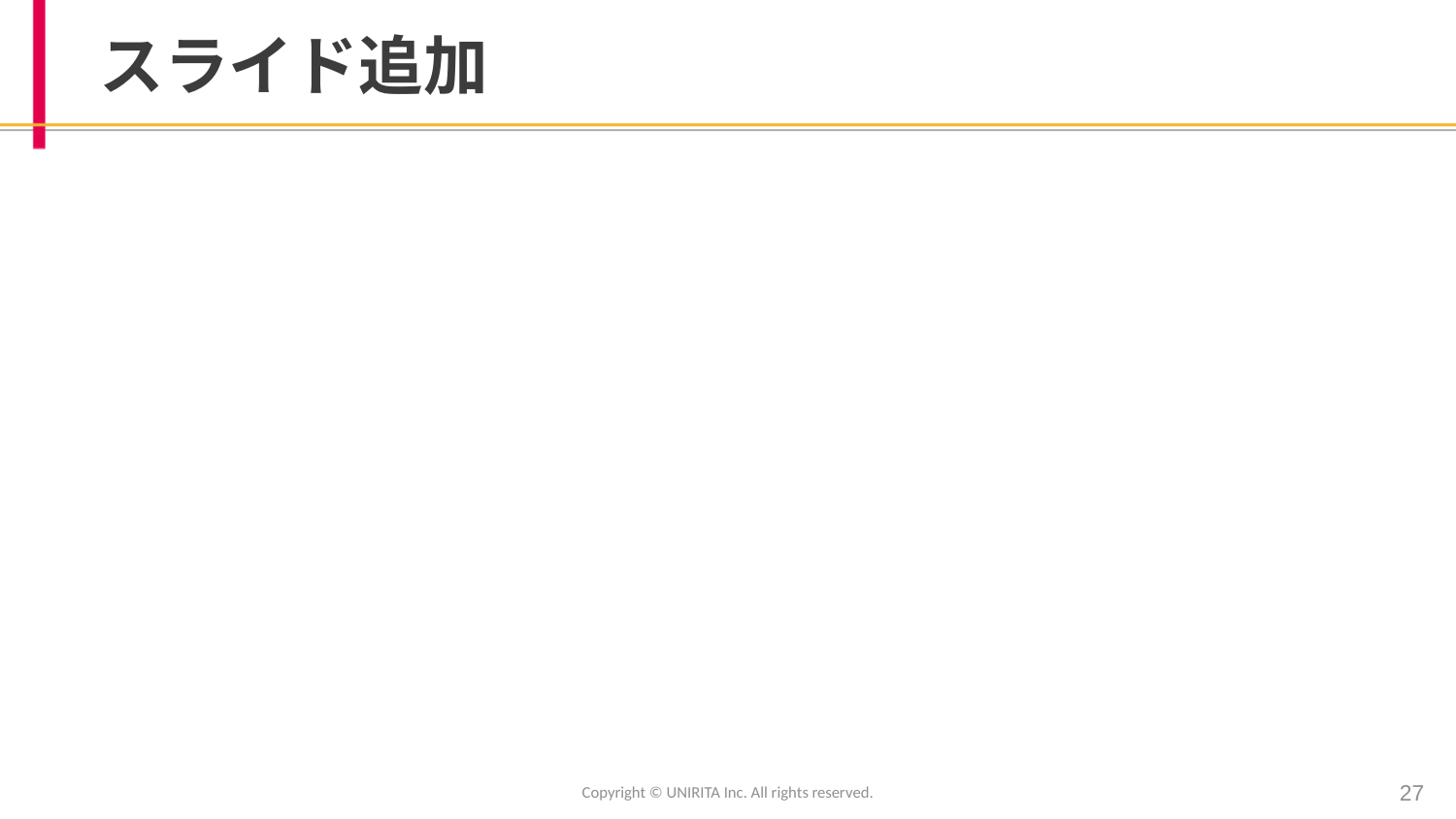

# スライド追加
Copyright © UNIRITA Inc. All rights reserved.
27